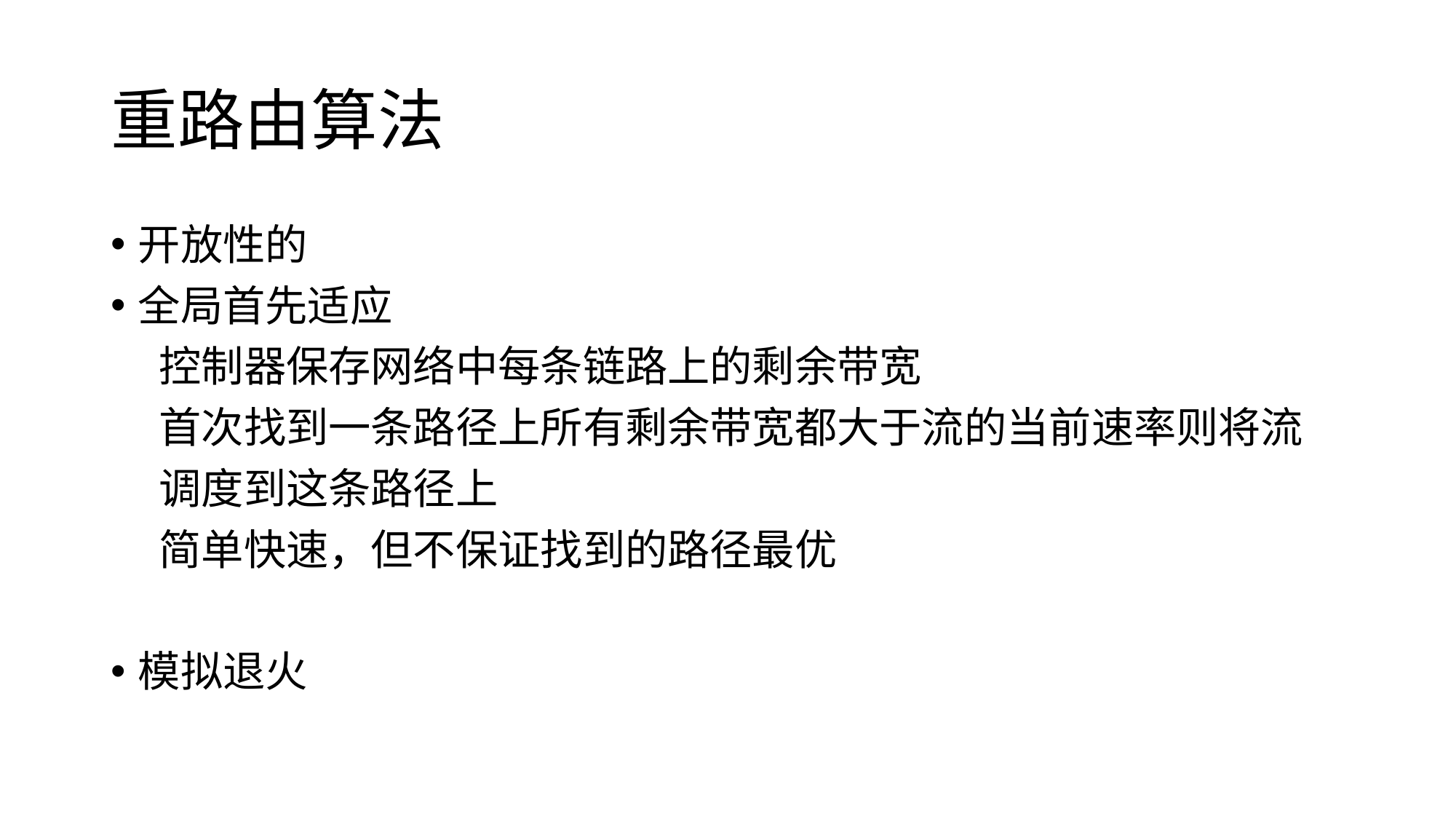

# 重路由算法
开放性的
全局首先适应
    控制器保存网络中每条链路上的剩余带宽
    首次找到一条路径上所有剩余带宽都大于流的当前速率则将流
    调度到这条路径上
    简单快速，但不保证找到的路径最优

模拟退火